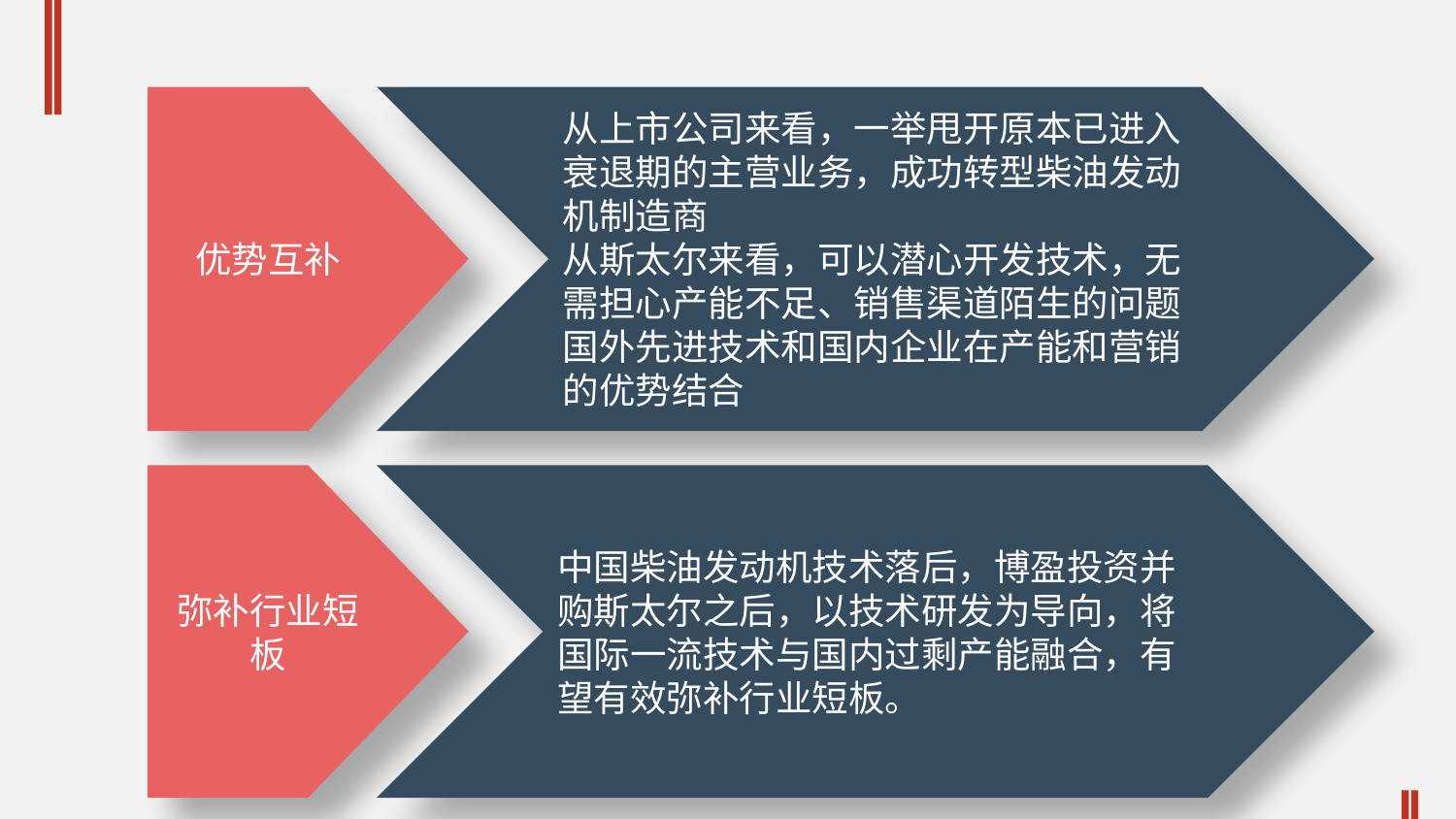

优势互补
从上市公司来看，一举甩开原本已进入衰退期的主营业务，成功转型柴油发动机制造商
从斯太尔来看，可以潜心开发技术，无需担心产能不足、销售渠道陌生的问题
国外先进技术和国内企业在产能和营销的优势结合
弥补行业短板
中国柴油发动机技术落后，博盈投资并购斯太尔之后，以技术研发为导向，将国际一流技术与国内过剩产能融合，有望有效弥补行业短板。